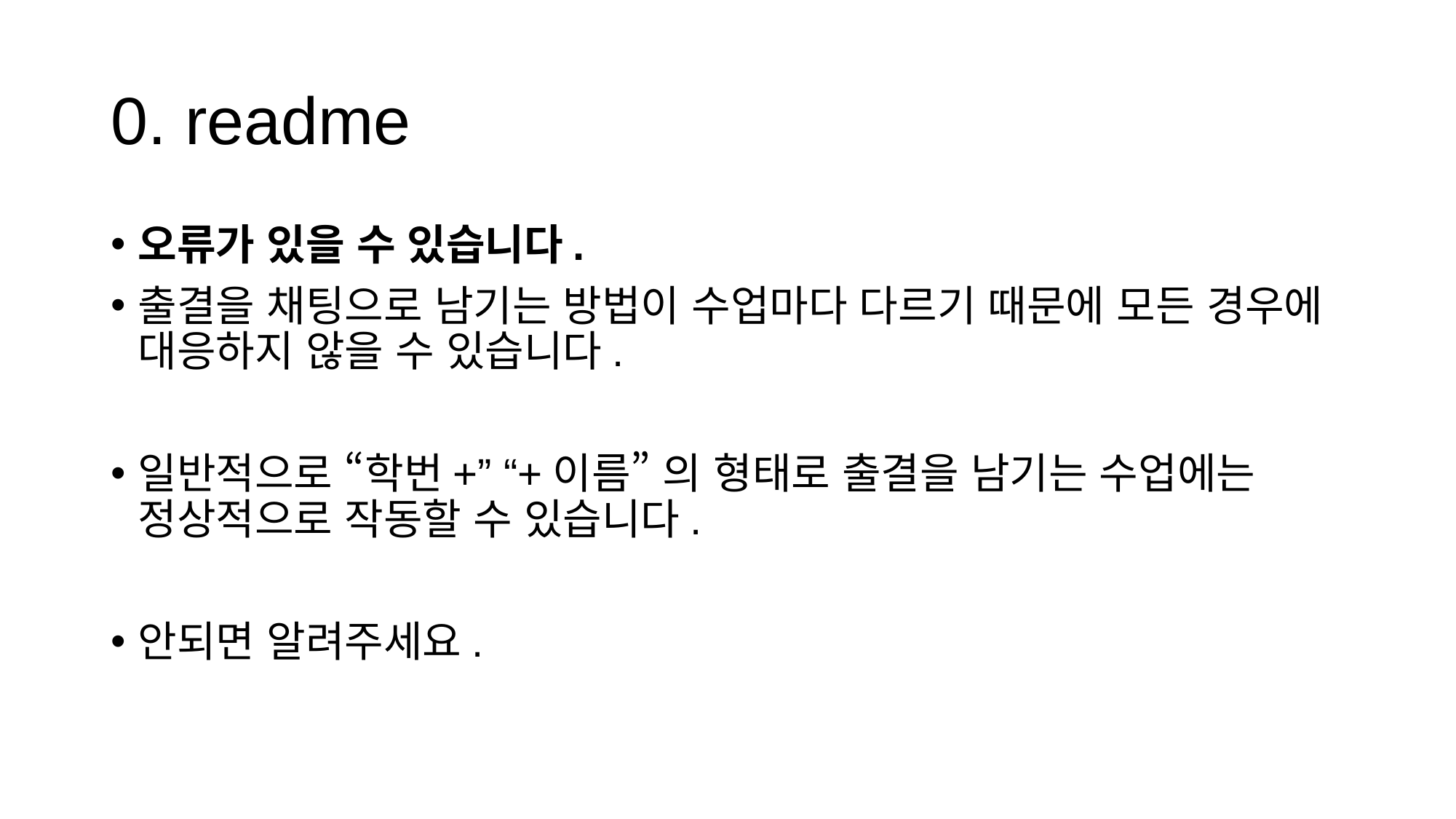

# 0. readme
오류가 있을 수 있습니다.
출결을 채팅으로 남기는 방법이 수업마다 다르기 때문에 모든 경우에 대응하지 않을 수 있습니다.

일반적으로 “학번+” “+이름” 의 형태로 출결을 남기는 수업에는 정상적으로 작동할 수 있습니다.

안되면 알려주세요.